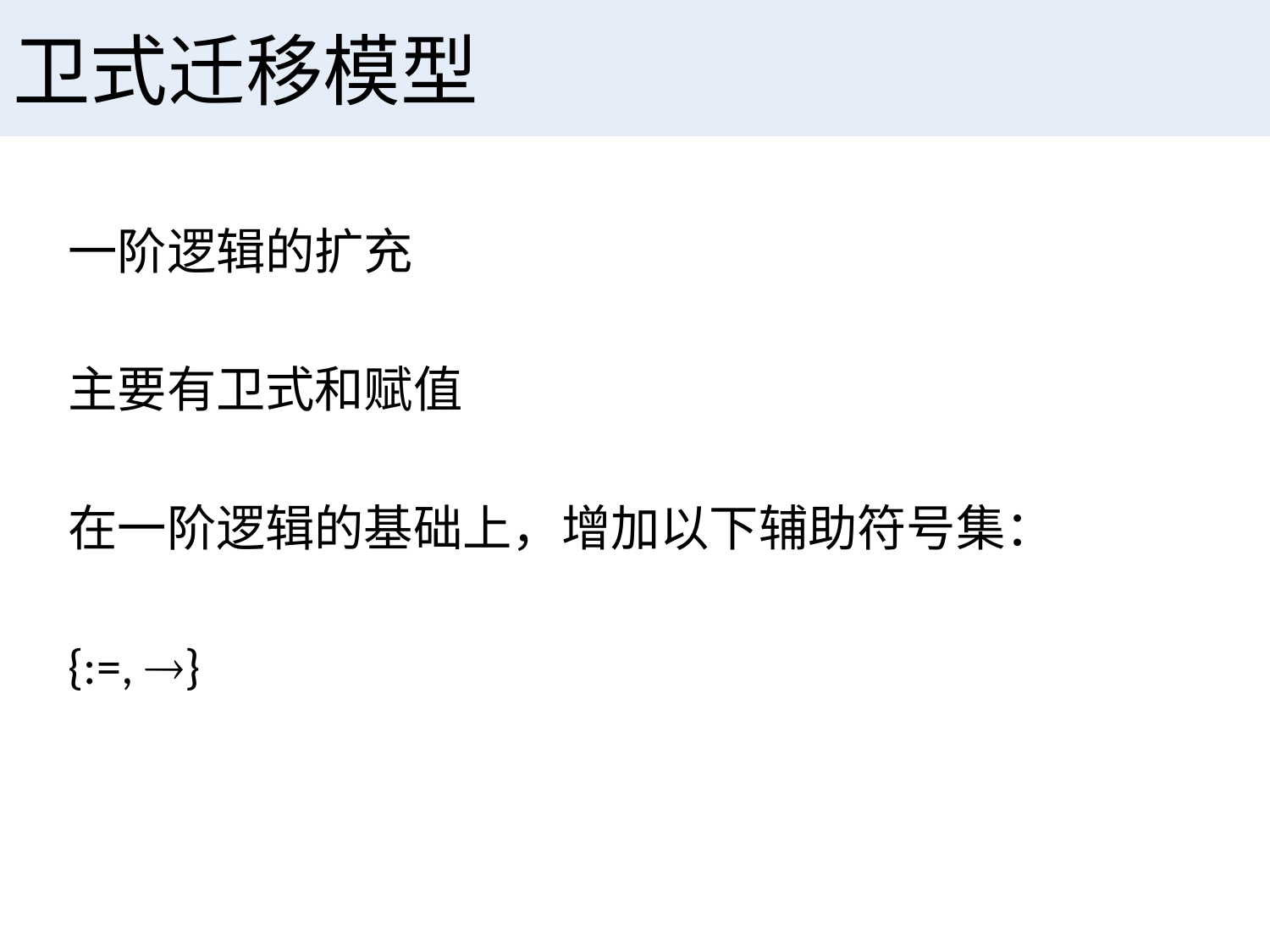

# 卫式迁移模型

一阶逻辑的扩充

主要有卫式和赋值

在一阶逻辑的基础上，增加以下辅助符号集：

{:=, →}